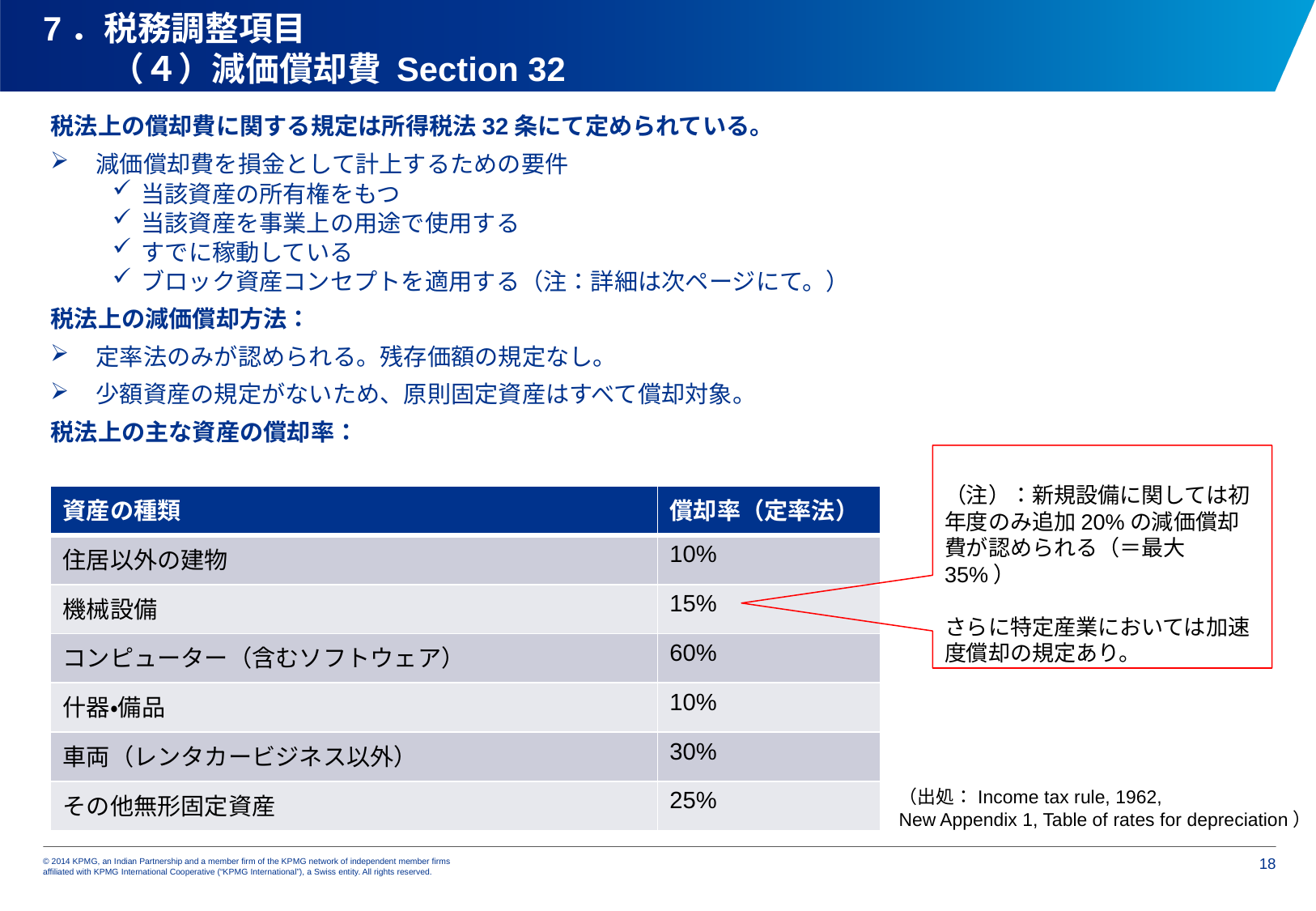

# 7．税務調整項目 　　（４）減価償却費 Section 32
税法上の償却費に関する規定は所得税法32条にて定められている。
減価償却費を損金として計上するための要件
当該資産の所有権をもつ
当該資産を事業上の用途で使用する
すでに稼動している
ブロック資産コンセプトを適用する（注：詳細は次ページにて。）
税法上の減価償却方法：
定率法のみが認められる。残存価額の規定なし。
少額資産の規定がないため、原則固定資産はすべて償却対象。
税法上の主な資産の償却率：

（注）：新規設備に関しては初年度のみ追加20%の減価償却費が認められる（＝最大35%）

さらに特定産業においては加速度償却の規定あり。
| 資産の種類 | 償却率（定率法） |
| --- | --- |
| 住居以外の建物 | 10% |
| 機械設備 | 15% |
| コンピューター（含むソフトウェア） | 60% |
| 什器・備品 | 10% |
| 車両（レンタカービジネス以外） | 30% |
| その他無形固定資産 | 25% |
（出処：Income tax rule, 1962,
New Appendix 1, Table of rates for depreciation）
18